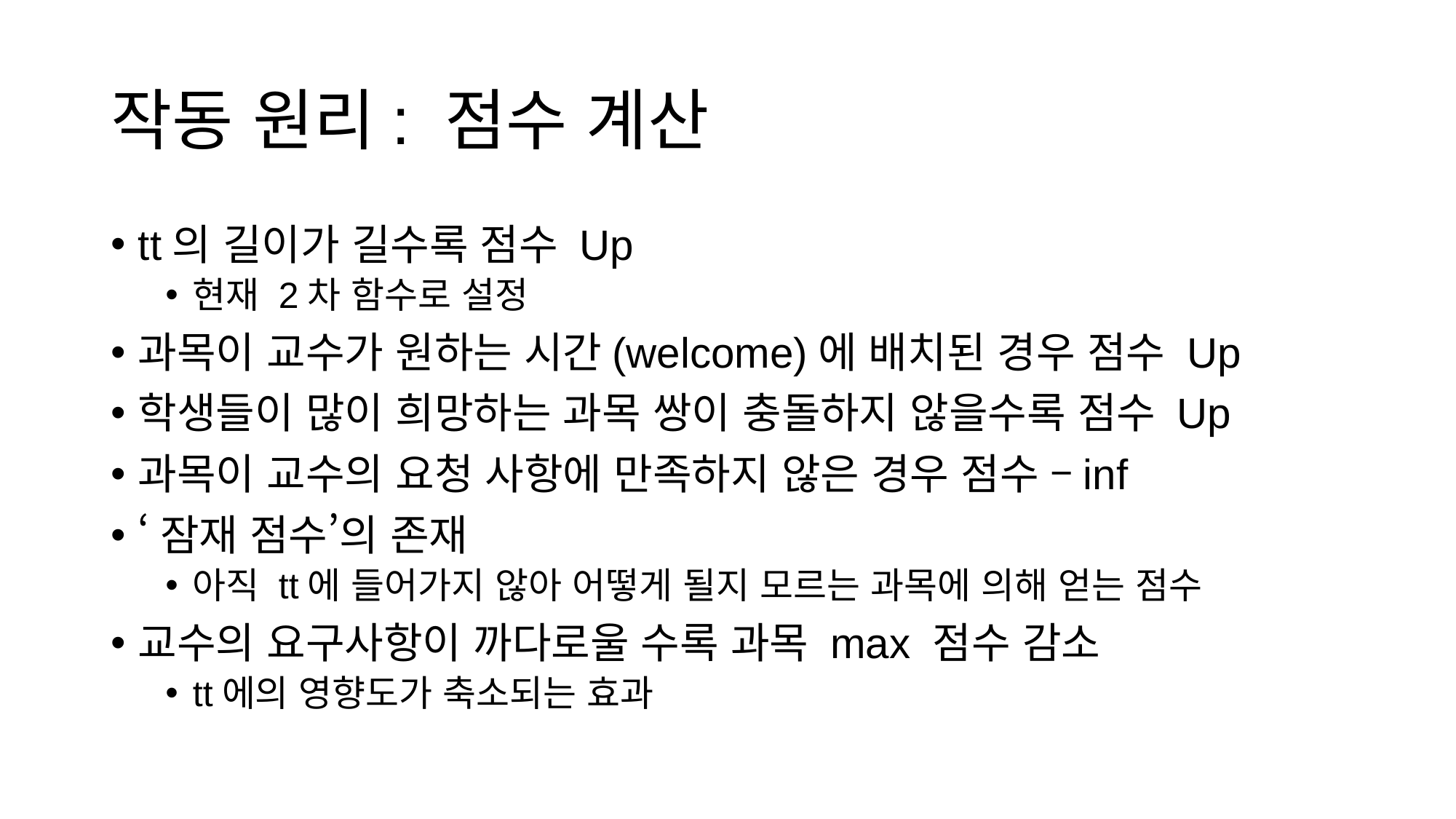

# 작동 원리: 점수 계산
tt의 길이가 길수록 점수 Up
현재 2차 함수로 설정
과목이 교수가 원하는 시간(welcome)에 배치된 경우 점수 Up
학생들이 많이 희망하는 과목 쌍이 충돌하지 않을수록 점수 Up
과목이 교수의 요청 사항에 만족하지 않은 경우 점수 –inf
‘잠재 점수’의 존재
아직 tt에 들어가지 않아 어떻게 될지 모르는 과목에 의해 얻는 점수
교수의 요구사항이 까다로울 수록 과목 max 점수 감소
tt에의 영향도가 축소되는 효과